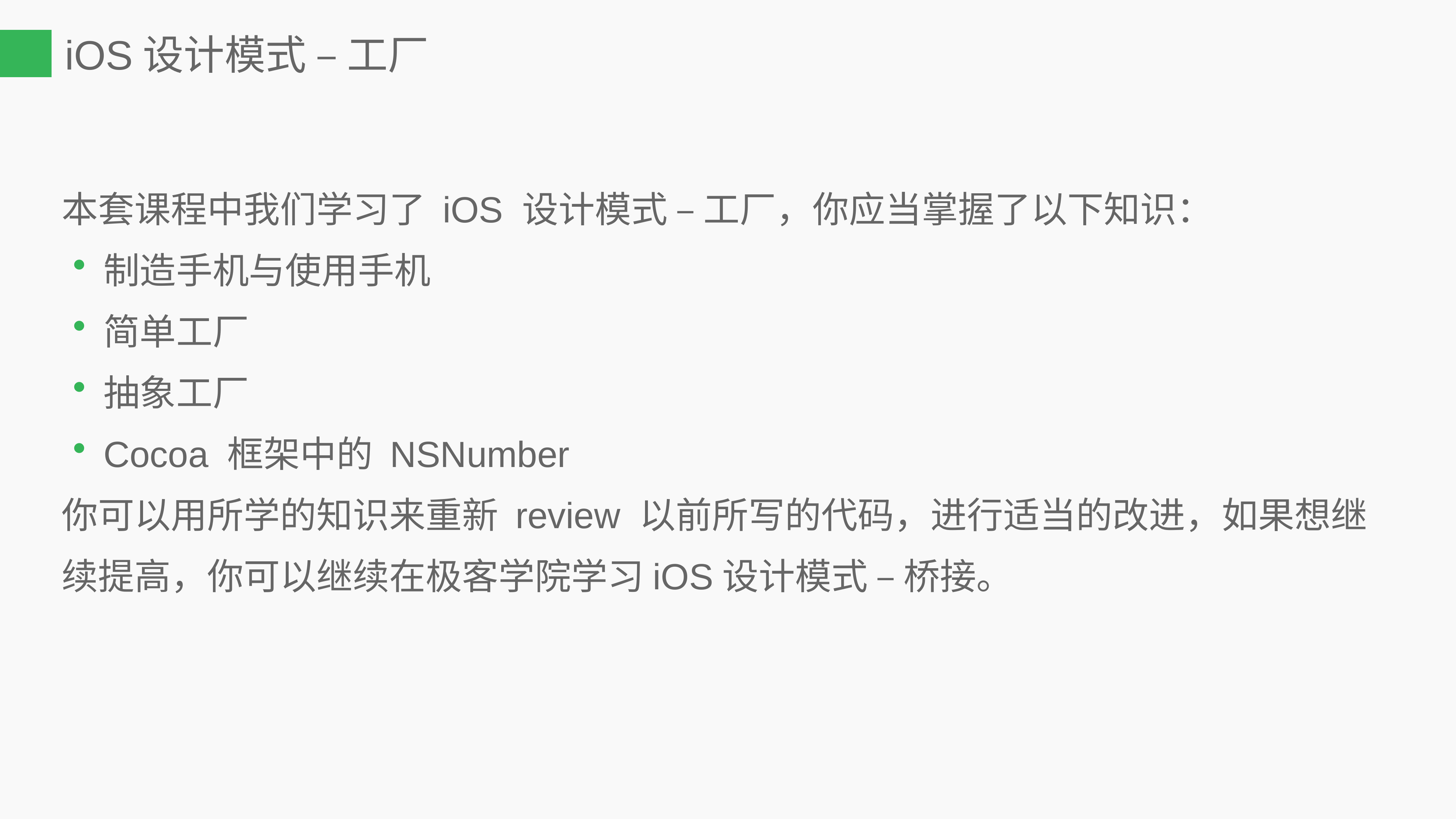

iOS设计模式 – 工厂

本套课程中我们学习了 iOS 设计模式 – 工厂，你应当掌握了以下知识：
制造手机与使用手机
简单工厂
抽象工厂
Cocoa 框架中的 NSNumber
你可以用所学的知识来重新 review 以前所写的代码，进行适当的改进，如果想继续提高，你可以继续在极客学院学习iOS设计模式 – 桥接。